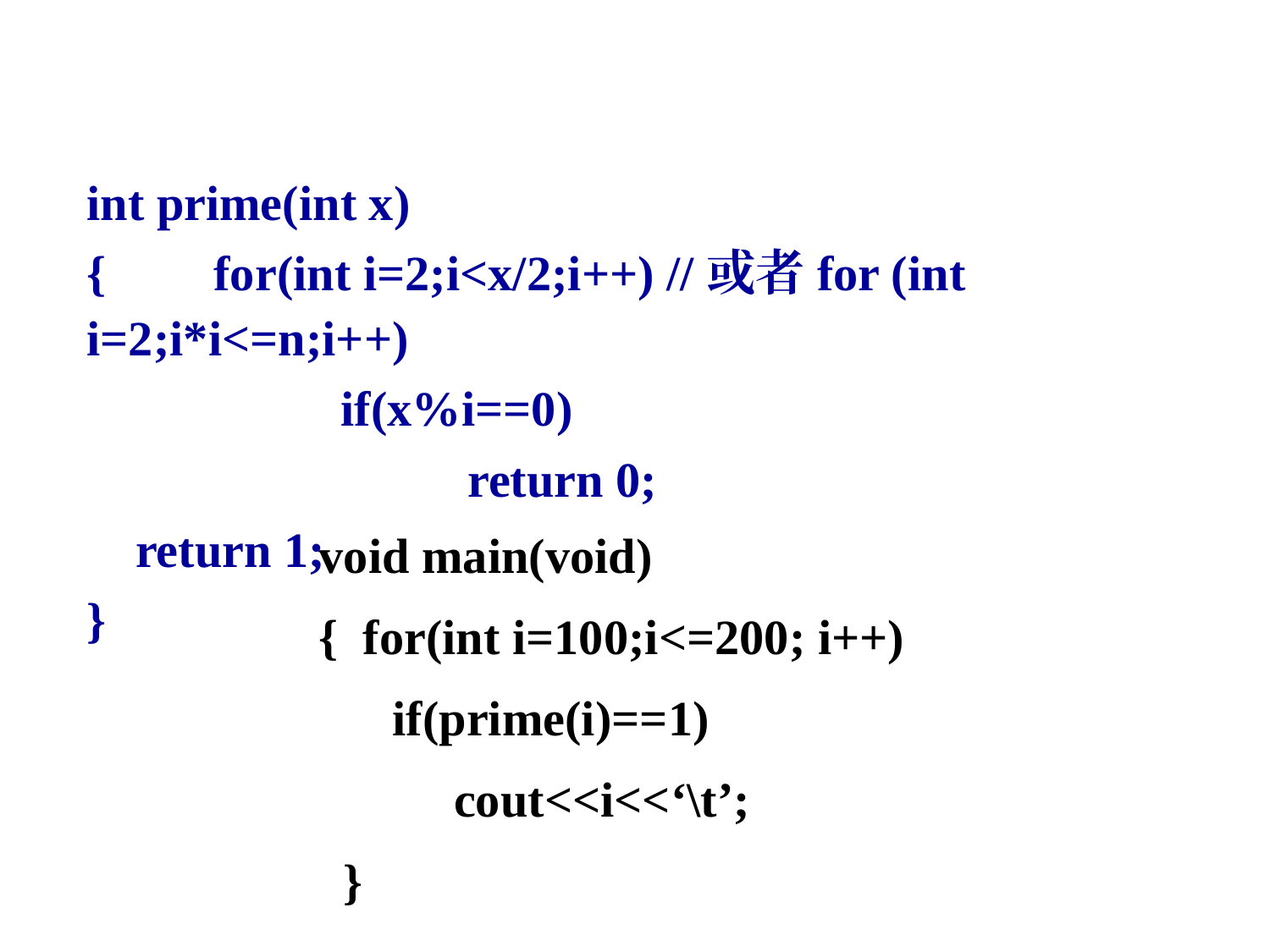

int prime(int x)
{	for(int i=2;i<x/2;i++) //或者for (int i=2;i*i<=n;i++)
		if(x%i==0)
			return 0;
    return 1;
}
void main(void)
{  for(int i=100;i<=200; i++)
      if(prime(i)==1)
           cout<<i<<‘\t’;
  }
33